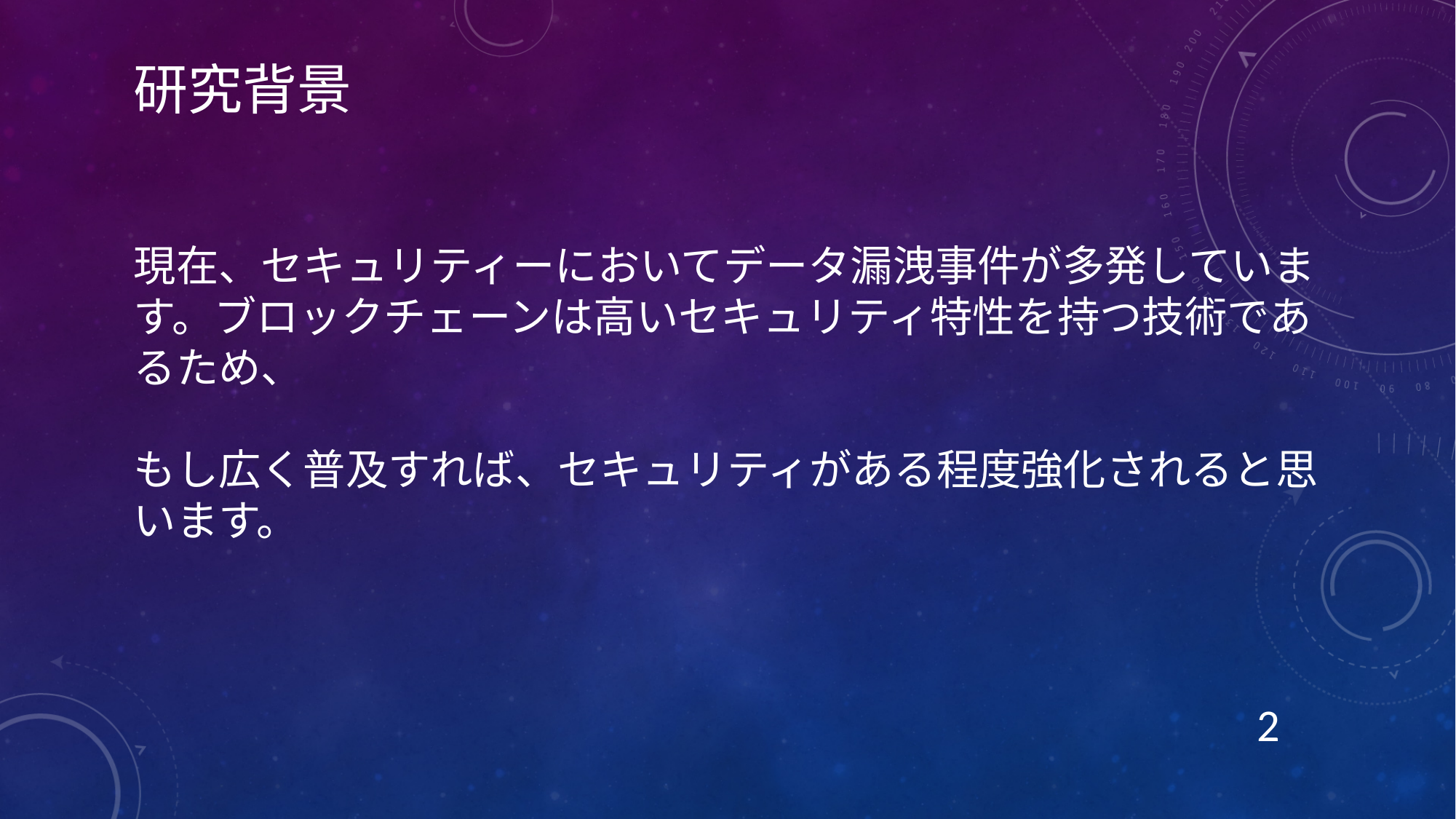

# 研究背景
現在、セキュリティーにおいてデータ漏洩事件が多発しています。ブロックチェーンは高いセキュリティ特性を持つ技術であるため、
もし広く普及すれば、セキュリティがある程度強化されると思います。
2